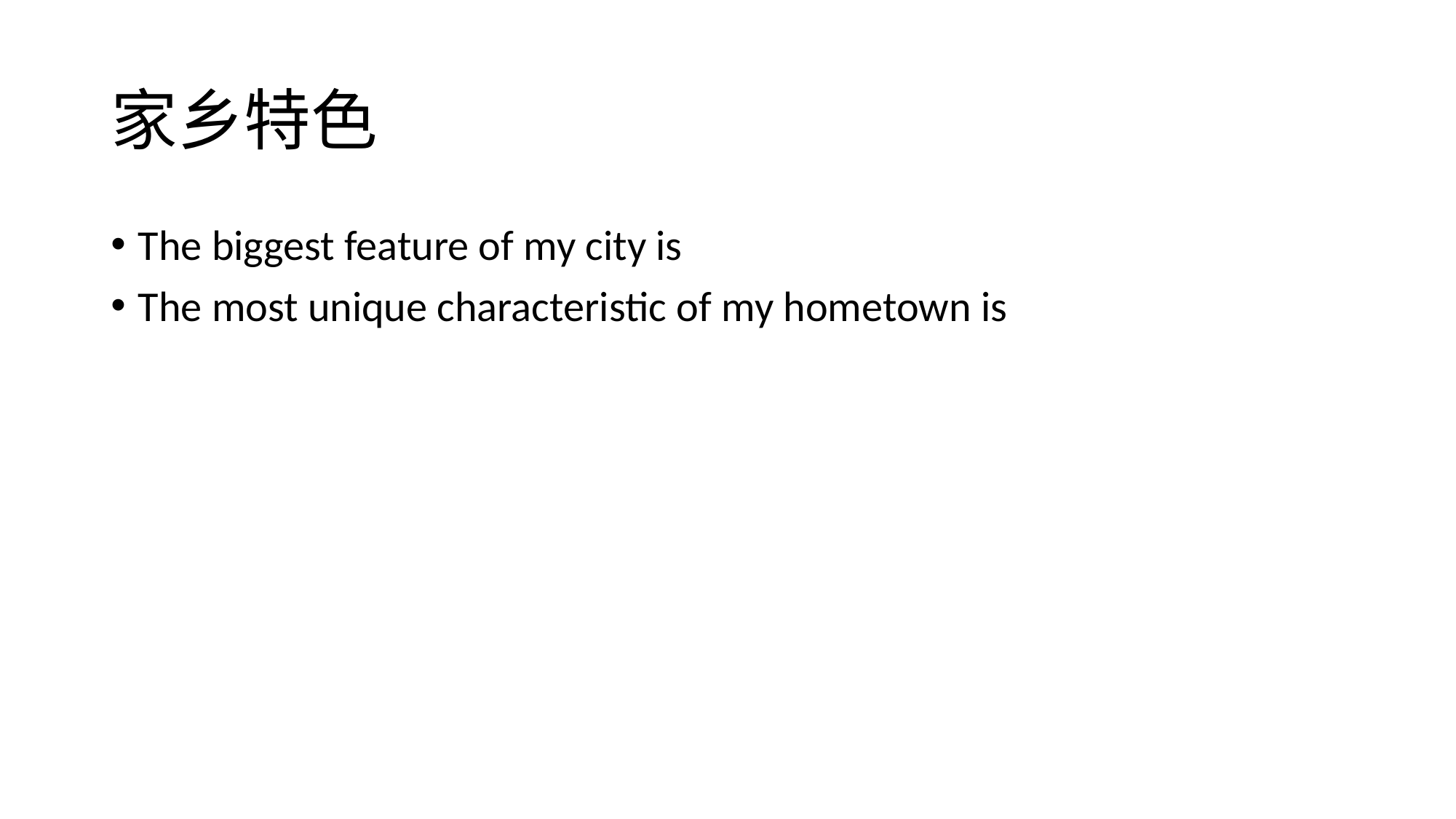

# 家乡特色
The biggest feature of my city is
The most unique characteristic of my hometown is